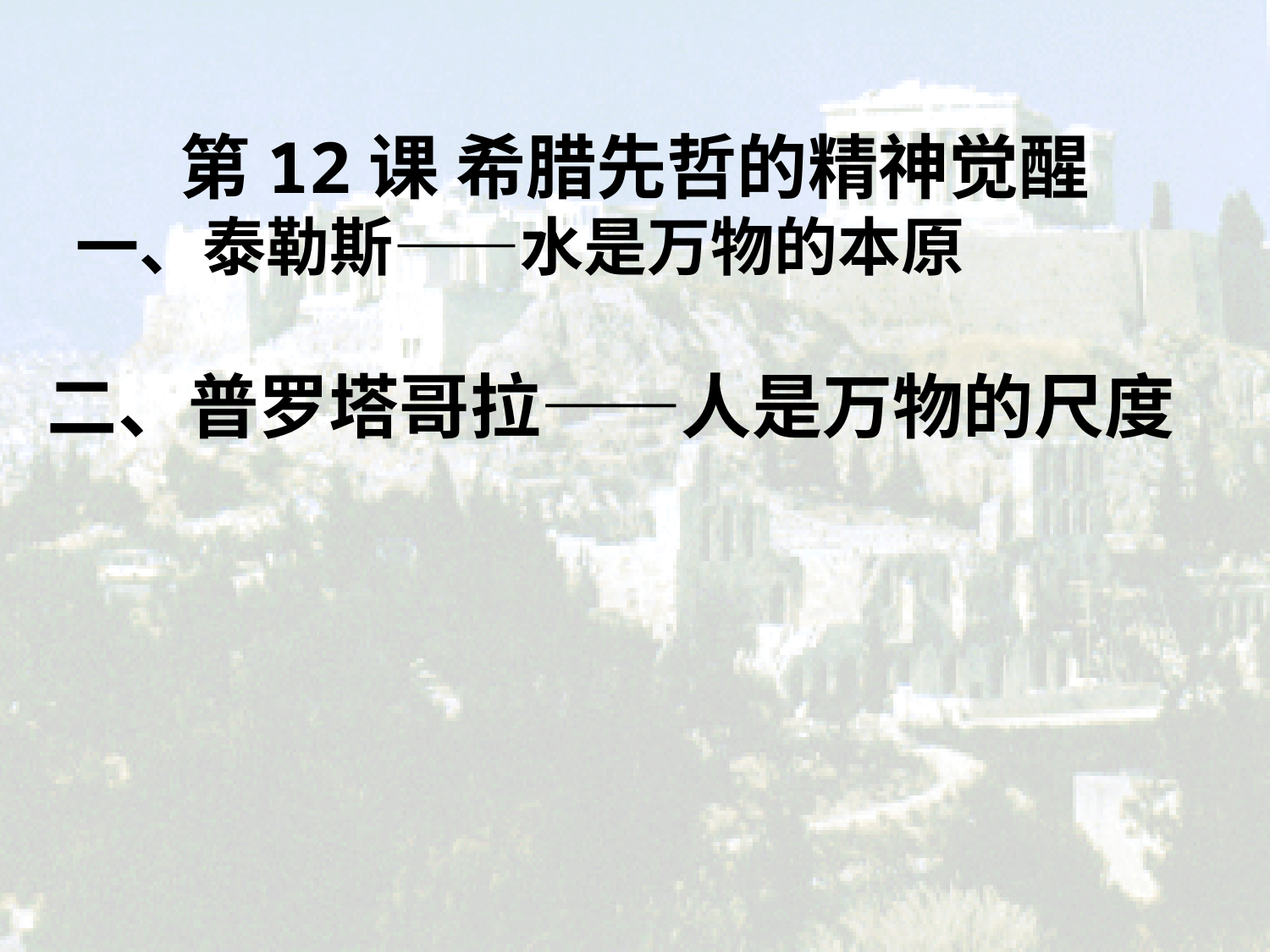

第12课 希腊先哲的精神觉醒
一、泰勒斯——水是万物的本原
二、普罗塔哥拉——人是万物的尺度